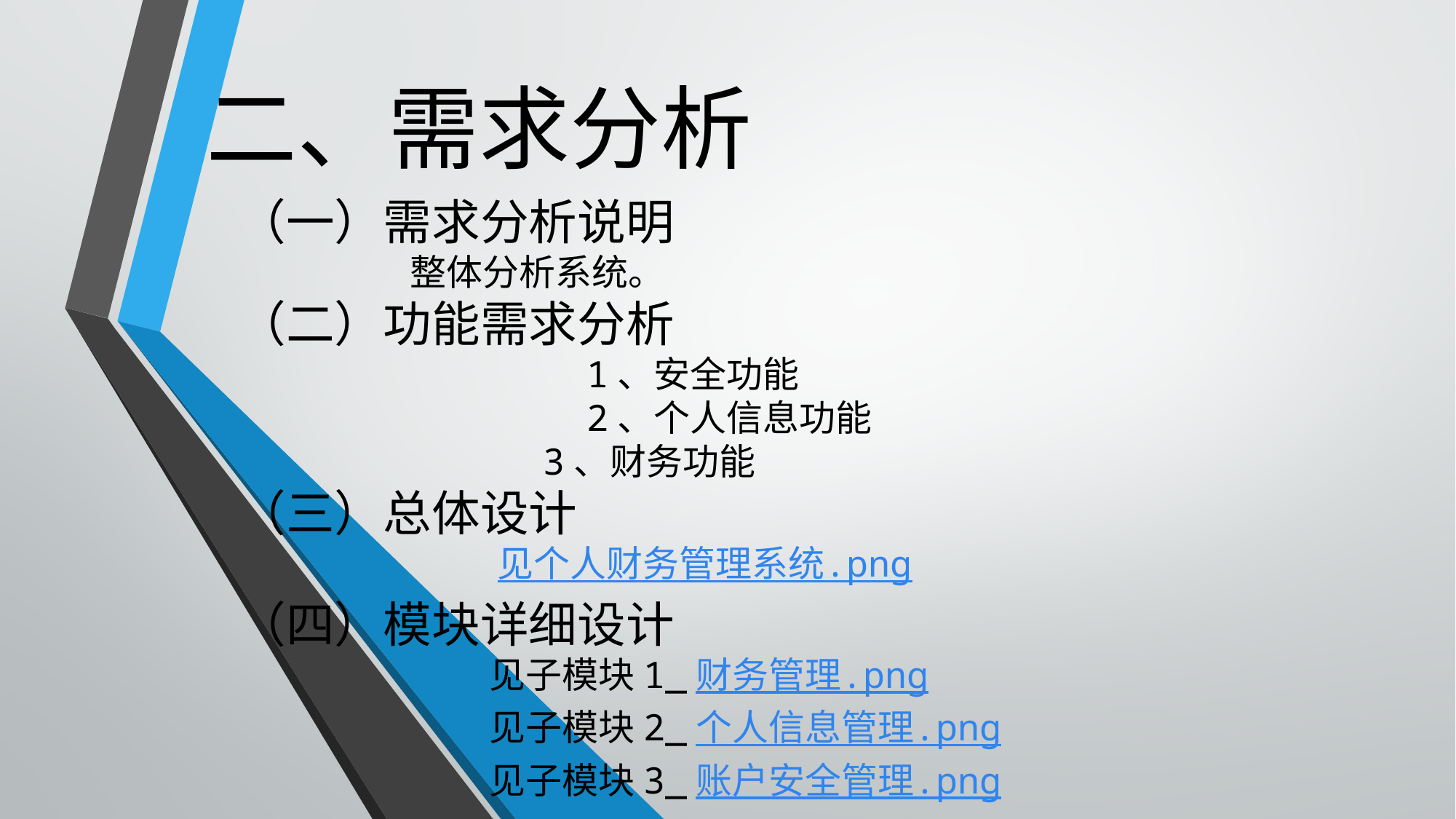

# 二、需求分析
（一）需求分析说明
                    整体分析系统。
（二）功能需求分析
                1、安全功能
                2、个人信息功能
		    3、财务功能
（三）总体设计
		    见个人财务管理系统.png
（四）模块详细设计
		   见子模块1_财务管理.png
		   见子模块2_个人信息管理.png
		   见子模块3_账户安全管理.png